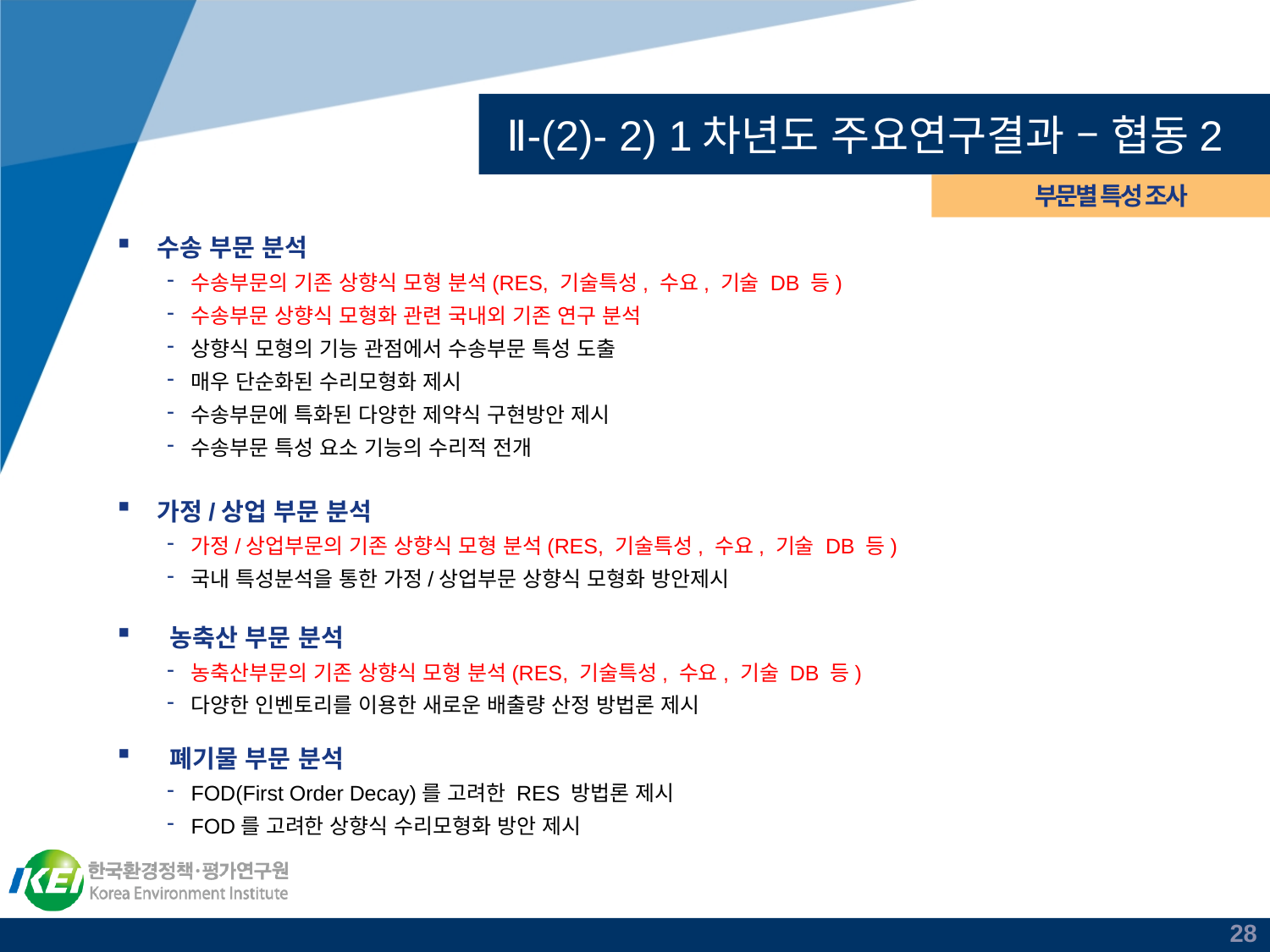

# Ⅱ-(2)- 2) 1차년도 주요연구결과 – 협동2
부문별 특성 조사

수송 부문 분석
수송부문의 기존 상향식 모형 분석(RES, 기술특성, 수요, 기술 DB 등)
수송부문 상향식 모형화 관련 국내외 기존 연구 분석
상향식 모형의 기능 관점에서 수송부문 특성 도출
매우 단순화된 수리모형화 제시
수송부문에 특화된 다양한 제약식 구현방안 제시
수송부문 특성 요소 기능의 수리적 전개

가정/상업 부문 분석
가정/상업부문의 기존 상향식 모형 분석(RES, 기술특성, 수요, 기술 DB 등)
국내 특성분석을 통한 가정/상업부문 상향식 모형화 방안제시

 농축산 부문 분석
농축산부문의 기존 상향식 모형 분석(RES, 기술특성, 수요, 기술 DB 등)
다양한 인벤토리를 이용한 새로운 배출량 산정 방법론 제시

 폐기물 부문 분석
FOD(First Order Decay)를 고려한 RES 방법론 제시
FOD를 고려한 상향식 수리모형화 방안 제시

28